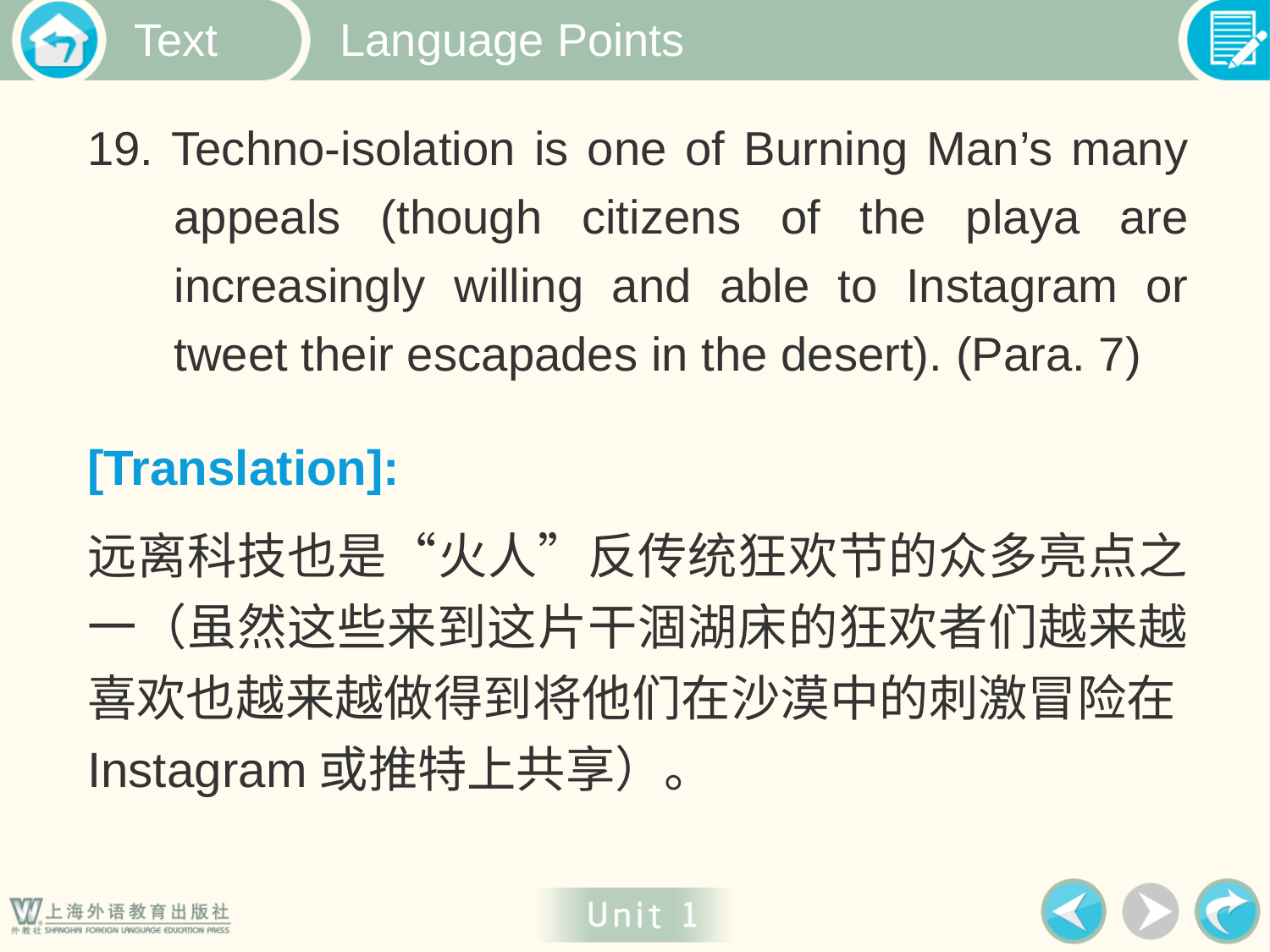

Language Points

19. Techno-isolation is one of Burning Man’s many appeals (though citizens of the playa are increasingly willing and able to Instagram or tweet their escapades in the desert). (Para. 7)
[Translation]:
远离科技也是“火人”反传统狂欢节的众多亮点之一（虽然这些来到这片干涸湖床的狂欢者们越来越喜欢也越来越做得到将他们在沙漠中的刺激冒险在Instagram或推特上共享）。